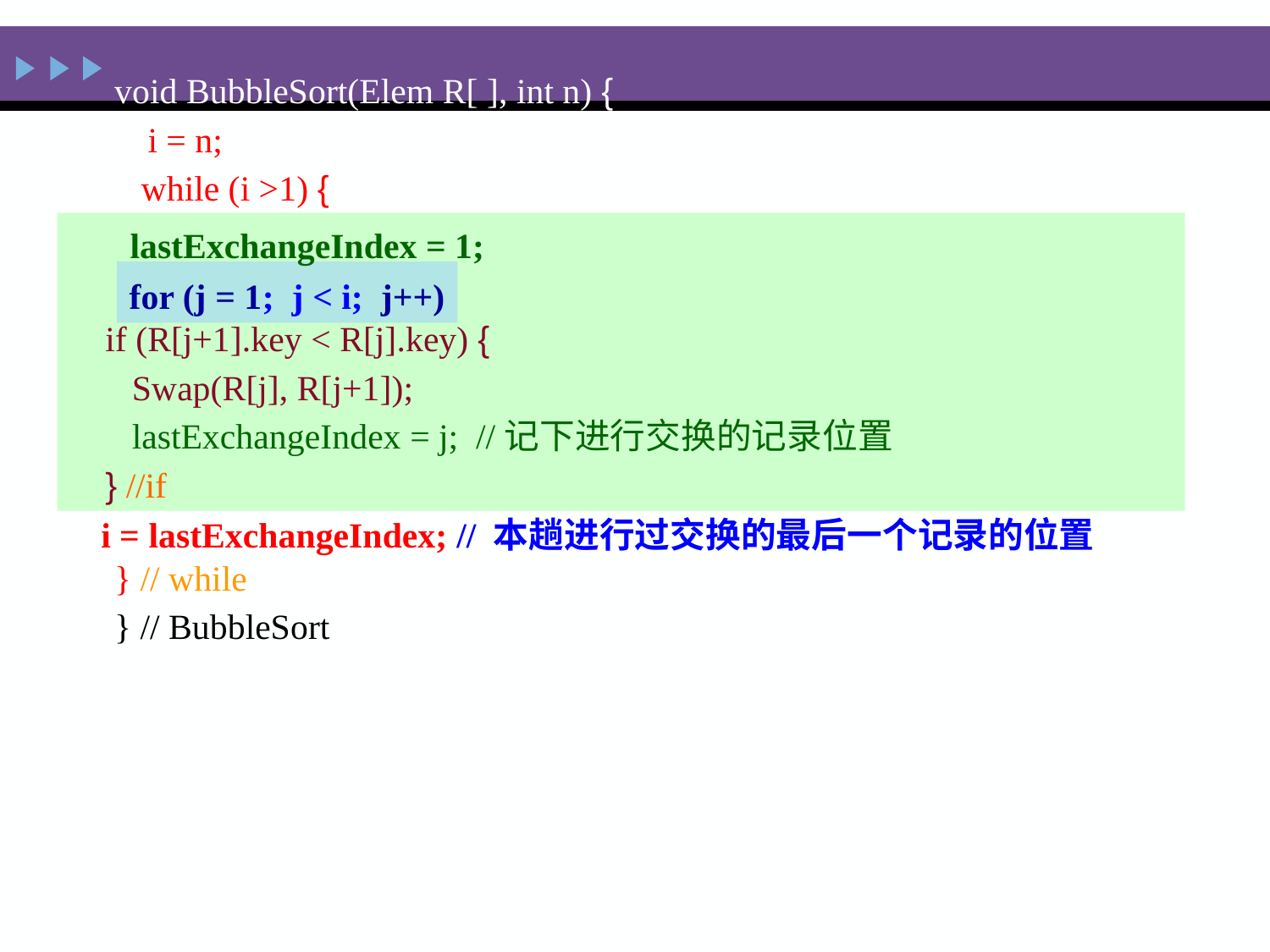

void BubbleSort(Elem R[ ], int n) {

   while (i >1) {

} // while
} // BubbleSort
i = n;

    if (R[j+1].key < R[j].key) {
       Swap(R[j], R[j+1]);
       lastExchangeIndex = j;  //记下进行交换的记录位置
    } //if
lastExchangeIndex = 1;
for (j = 1;  j < i;  j++)
i = lastExchangeIndex; // 本趟进行过交换的最后一个记录的位置